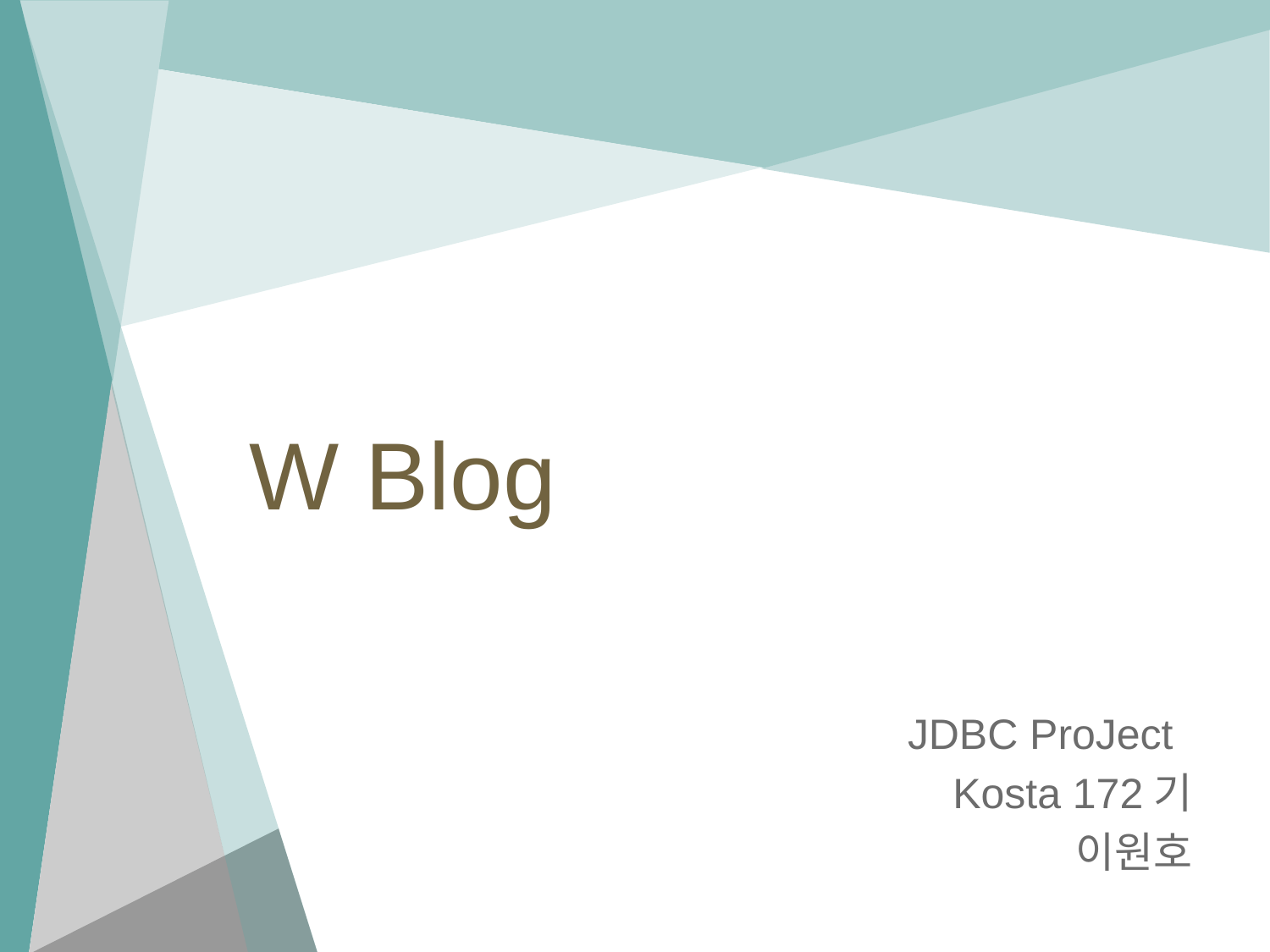

# W Blog
JDBC ProJect
Kosta 172기
이원호